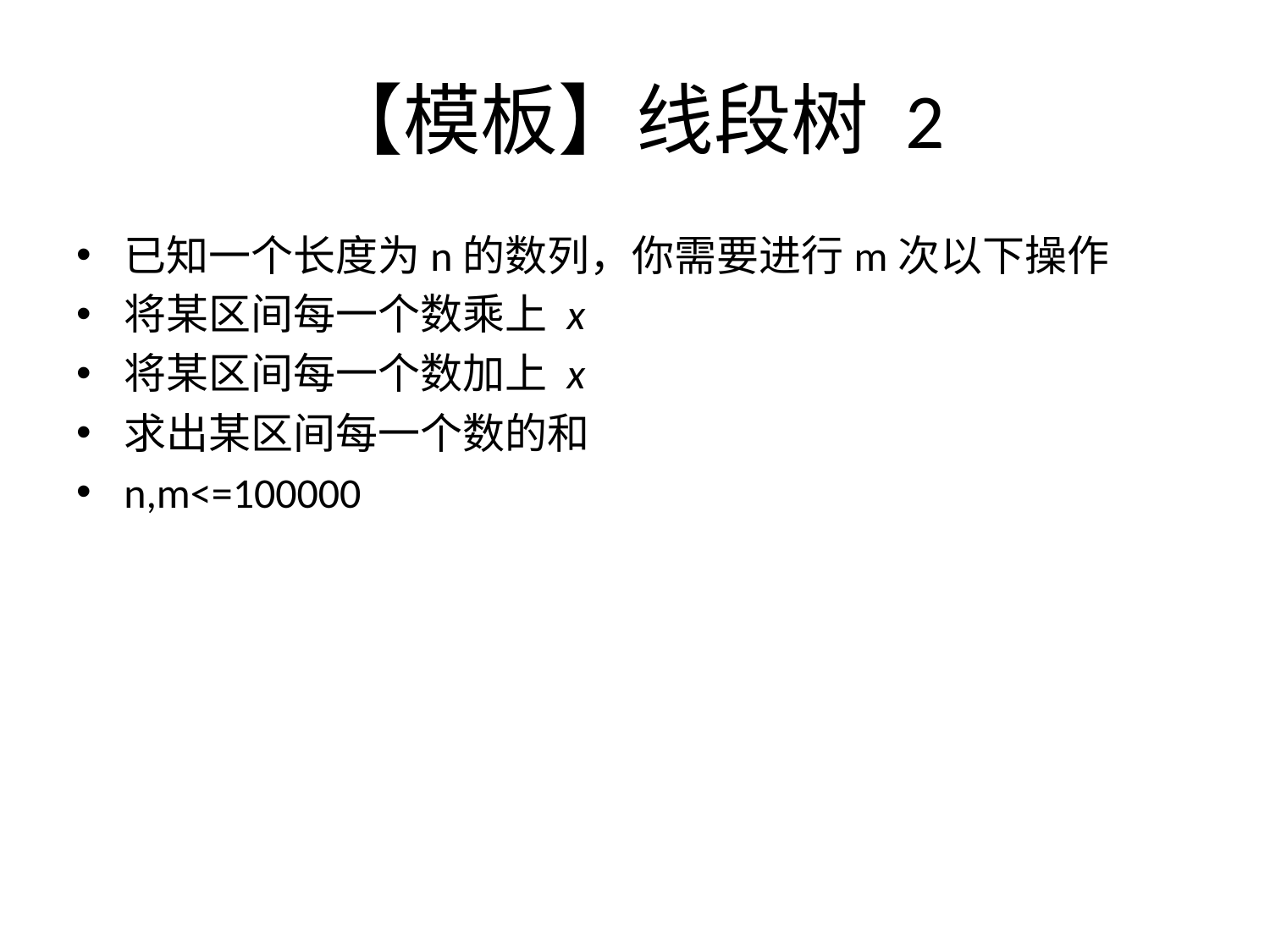

# 【模板】线段树 2
已知一个长度为n的数列，你需要进行m次以下操作
将某区间每一个数乘上 x
将某区间每一个数加上 x
求出某区间每一个数的和
n,m<=100000